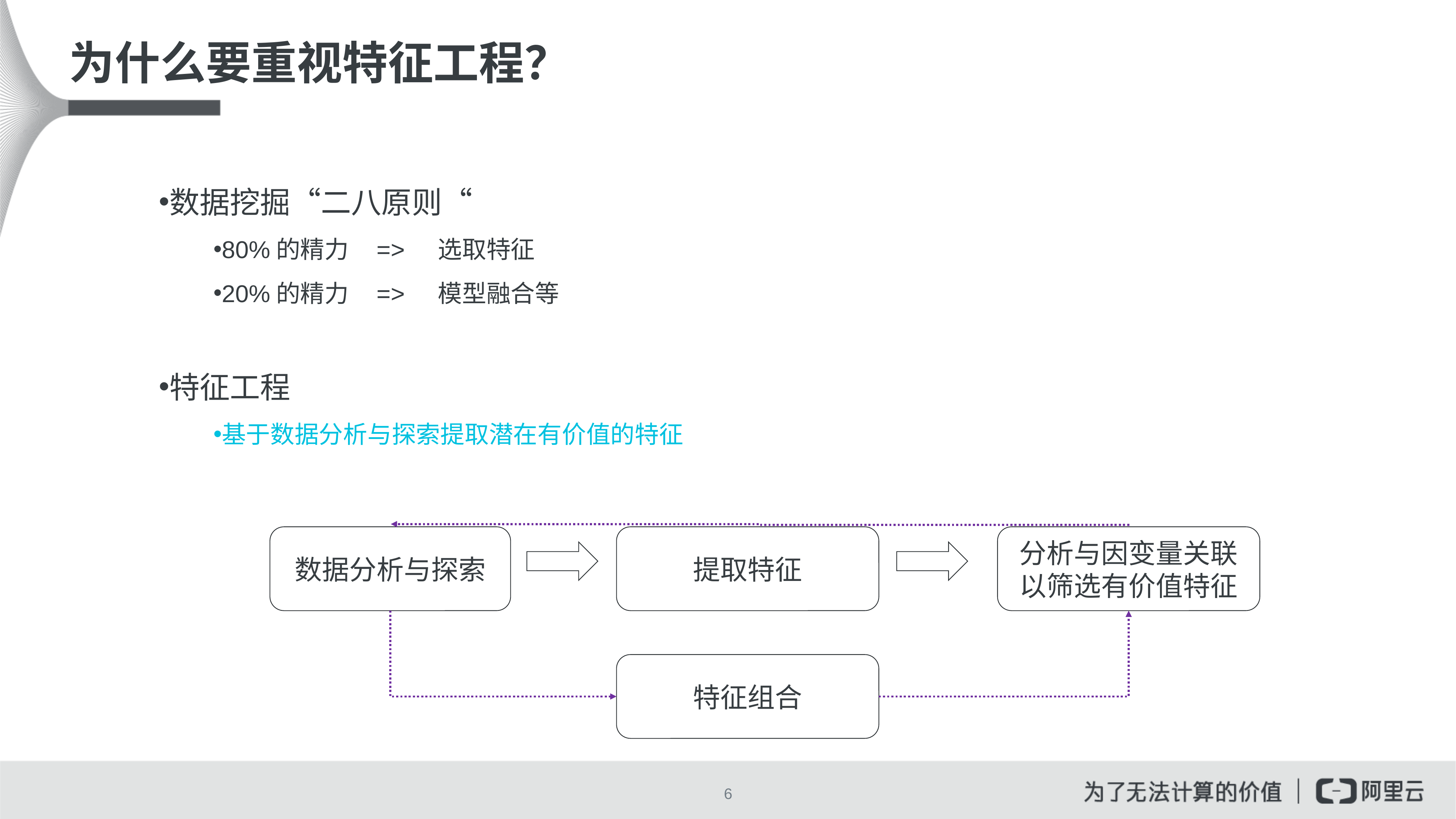

# 为什么要重视特征工程？
数据挖掘“二八原则“
80%的精力    =>    选取特征
20%的精力    =>    模型融合等
特征工程
基于数据分析与探索提取潜在有价值的特征
数据分析与探索
提取特征
分析与因变量关联以筛选有价值特征

特征组合